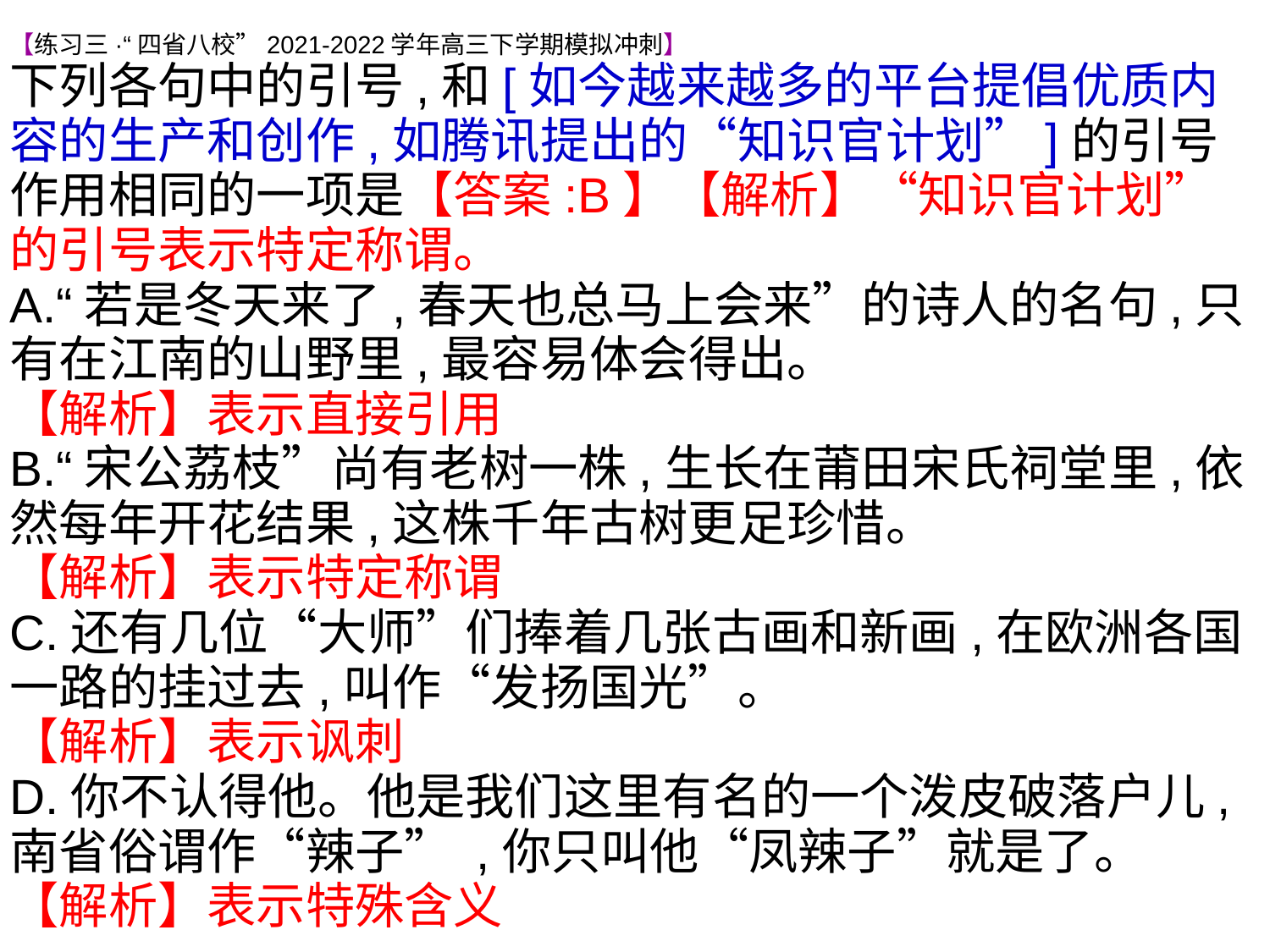

【练习三·“四省八校”2021-2022学年高三下学期模拟冲刺】
下列各句中的引号,和[如今越来越多的平台提倡优质内容的生产和创作,如腾讯提出的“知识官计划”]的引号作用相同的一项是【答案:B】【解析】“知识官计划”的引号表示特定称谓。
A.“若是冬天来了,春天也总马上会来”的诗人的名句,只有在江南的山野里,最容易体会得出。
【解析】表示直接引用
B.“宋公荔枝”尚有老树一株,生长在莆田宋氏祠堂里,依然每年开花结果,这株千年古树更足珍惜。
【解析】表示特定称谓
C.还有几位“大师”们捧着几张古画和新画,在欧洲各国一路的挂过去,叫作“发扬国光”。
【解析】表示讽刺
D.你不认得他。他是我们这里有名的一个泼皮破落户儿,南省俗谓作“辣子” ,你只叫他“凤辣子”就是了。
【解析】表示特殊含义